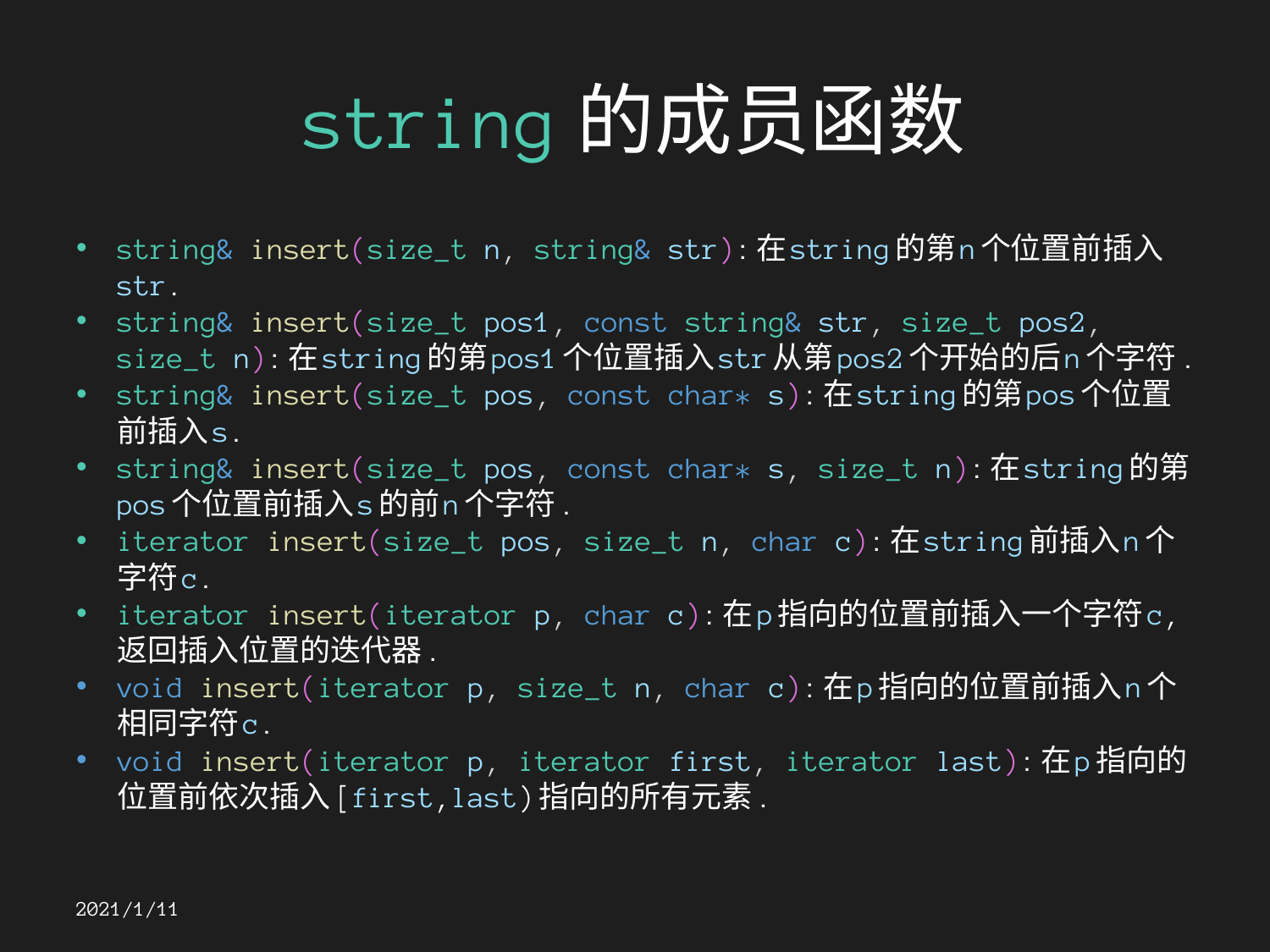

# string的成员函数
string& insert(size_t n, string& str):在string的第n个位置前插入str.
string& insert(size_t pos1, const string& str, size_t pos2, size_t n):在string的第pos1个位置插入str从第pos2个开始的后n个字符.
string& insert(size_t pos, const char* s):在string的第pos个位置前插入s.
string& insert(size_t pos, const char* s, size_t n):在string的第pos个位置前插入s的前n个字符.
iterator insert(size_t pos, size_t n, char c):在string前插入n个字符c.
iterator insert(iterator p, char c):在p指向的位置前插入一个字符c,返回插入位置的迭代器.
void insert(iterator p, size_t n, char c):在p指向的位置前插入n个相同字符c.
void insert(iterator p, iterator first, iterator last):在p指向的位置前依次插入[first,last)指向的所有元素.
2021/1/11